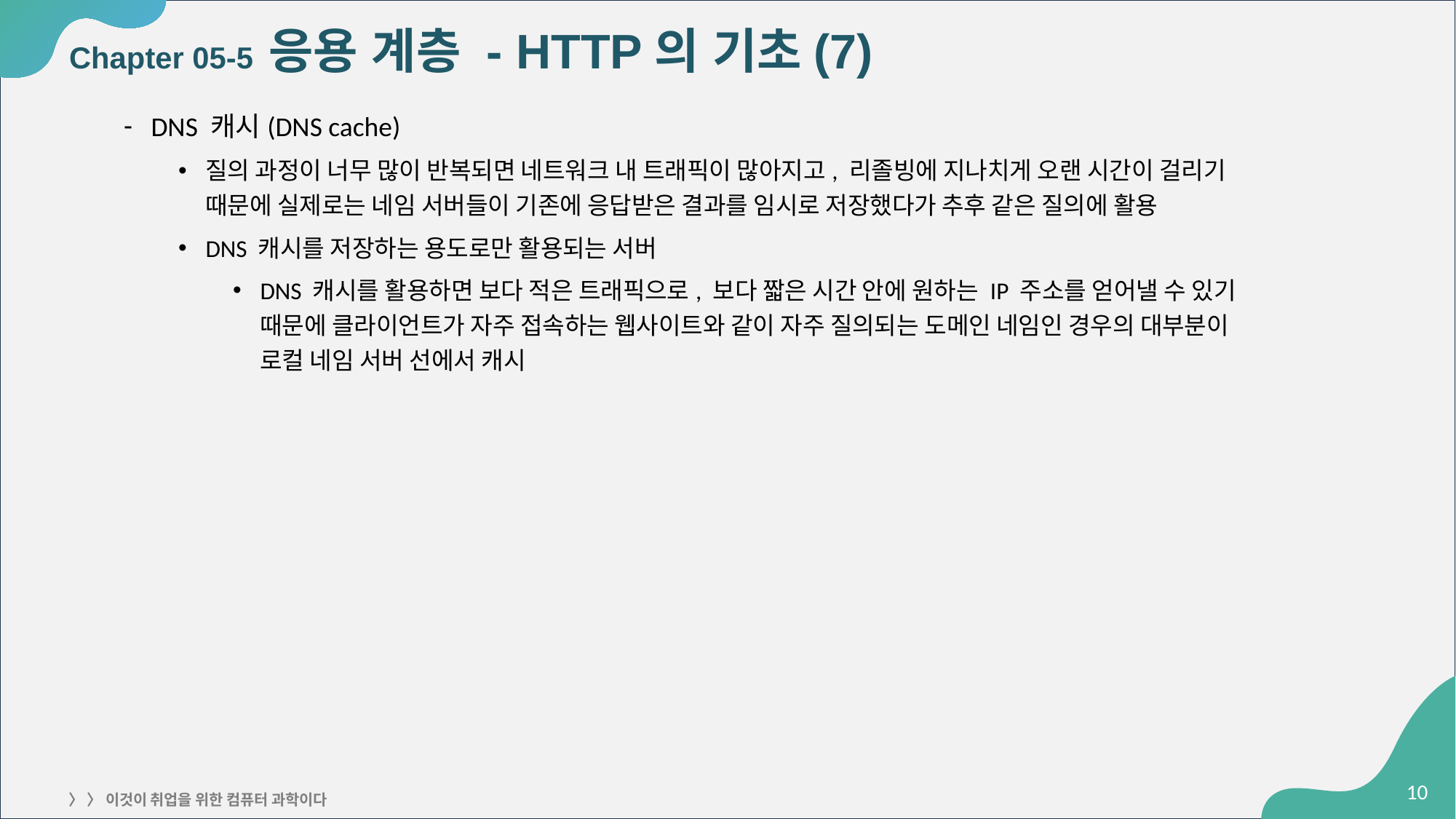

# Chapter 05-5 응용 계층 - HTTP의 기초(7)
DNS 캐시(DNS cache)
질의 과정이 너무 많이 반복되면 네트워크 내 트래픽이 많아지고, 리졸빙에 지나치게 오랜 시간이 걸리기
때문에 실제로는 네임 서버들이 기존에 응답받은 결과를 임시로 저장했다가 추후 같은 질의에 활용
DNS 캐시를 저장하는 용도로만 활용되는 서버
DNS 캐시를 활용하면 보다 적은 트래픽으로, 보다 짧은 시간 안에 원하는 IP 주소를 얻어낼 수 있기
때문에 클라이언트가 자주 접속하는 웹사이트와 같이 자주 질의되는 도메인 네임인 경우의 대부분이
로컬 네임 서버 선에서 캐시
10
〉 〉 이것이 취업을 위한 컴퓨터 과학이다